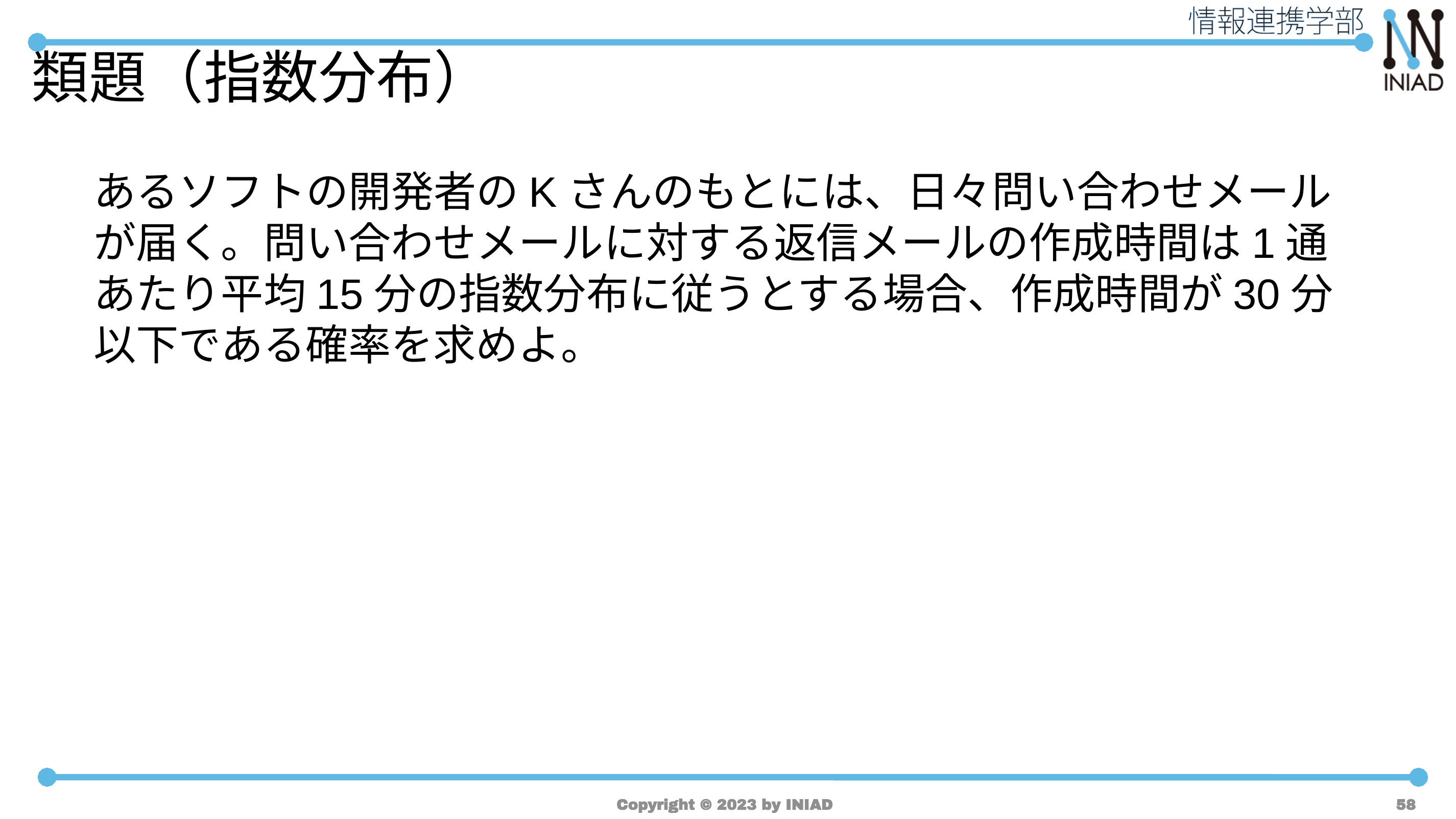

# 類題（指数分布）
あるソフトの開発者のKさんのもとには、日々問い合わせメールが届く。問い合わせメールに対する返信メールの作成時間は1通あたり平均15分の指数分布に従うとする場合、作成時間が30分以下である確率を求めよ。

Copyright © 2023 by INIAD
58